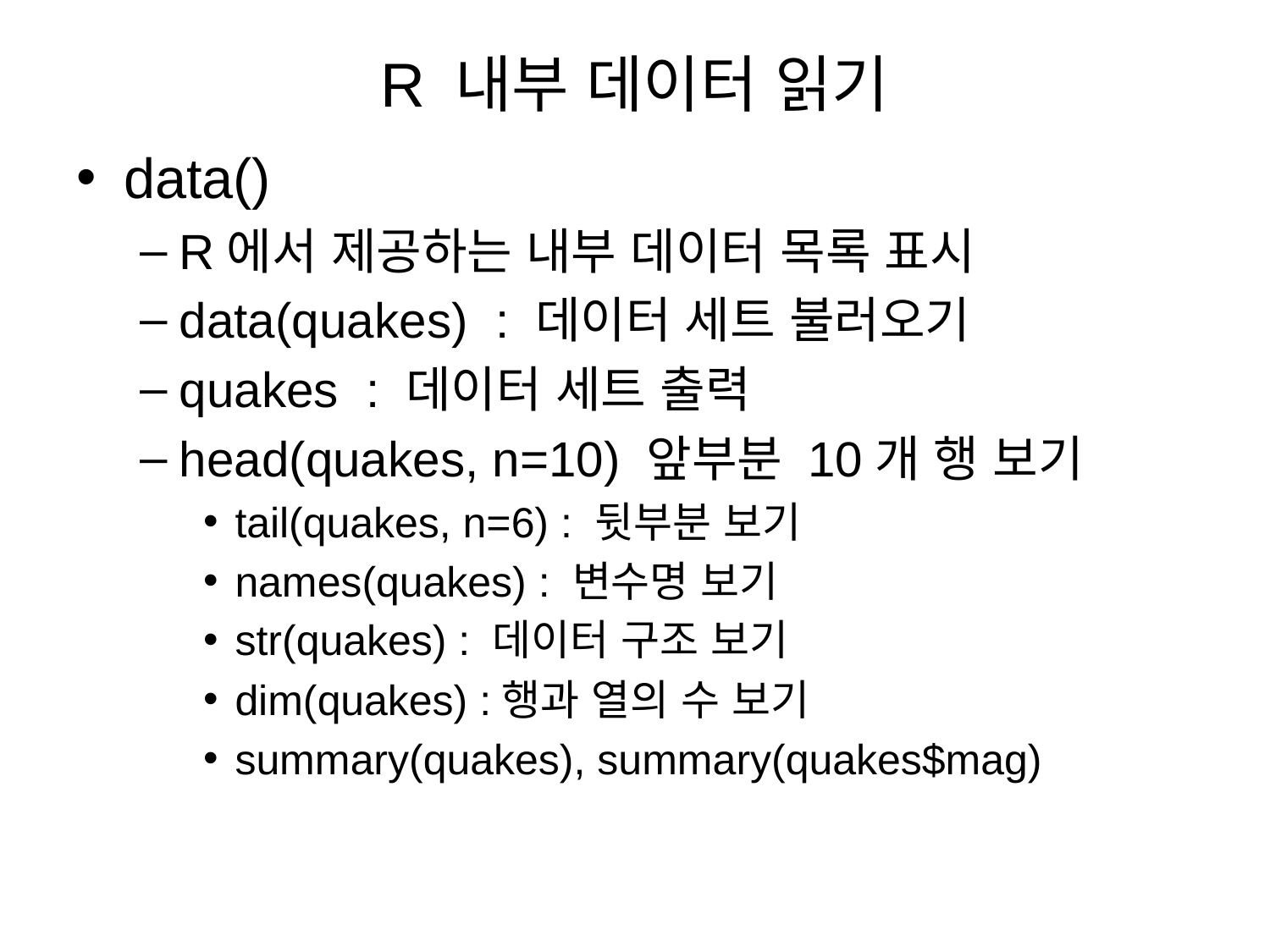

# R 내부 데이터 읽기
data()
R에서 제공하는 내부 데이터 목록 표시
data(quakes)  : 데이터 세트 불러오기
quakes  : 데이터 세트 출력
head(quakes, n=10) 앞부분 10개 행 보기
tail(quakes, n=6) : 뒷부분 보기
names(quakes) : 변수명 보기
str(quakes) : 데이터 구조 보기
dim(quakes) :행과 열의 수 보기
summary(quakes), summary(quakes$mag)